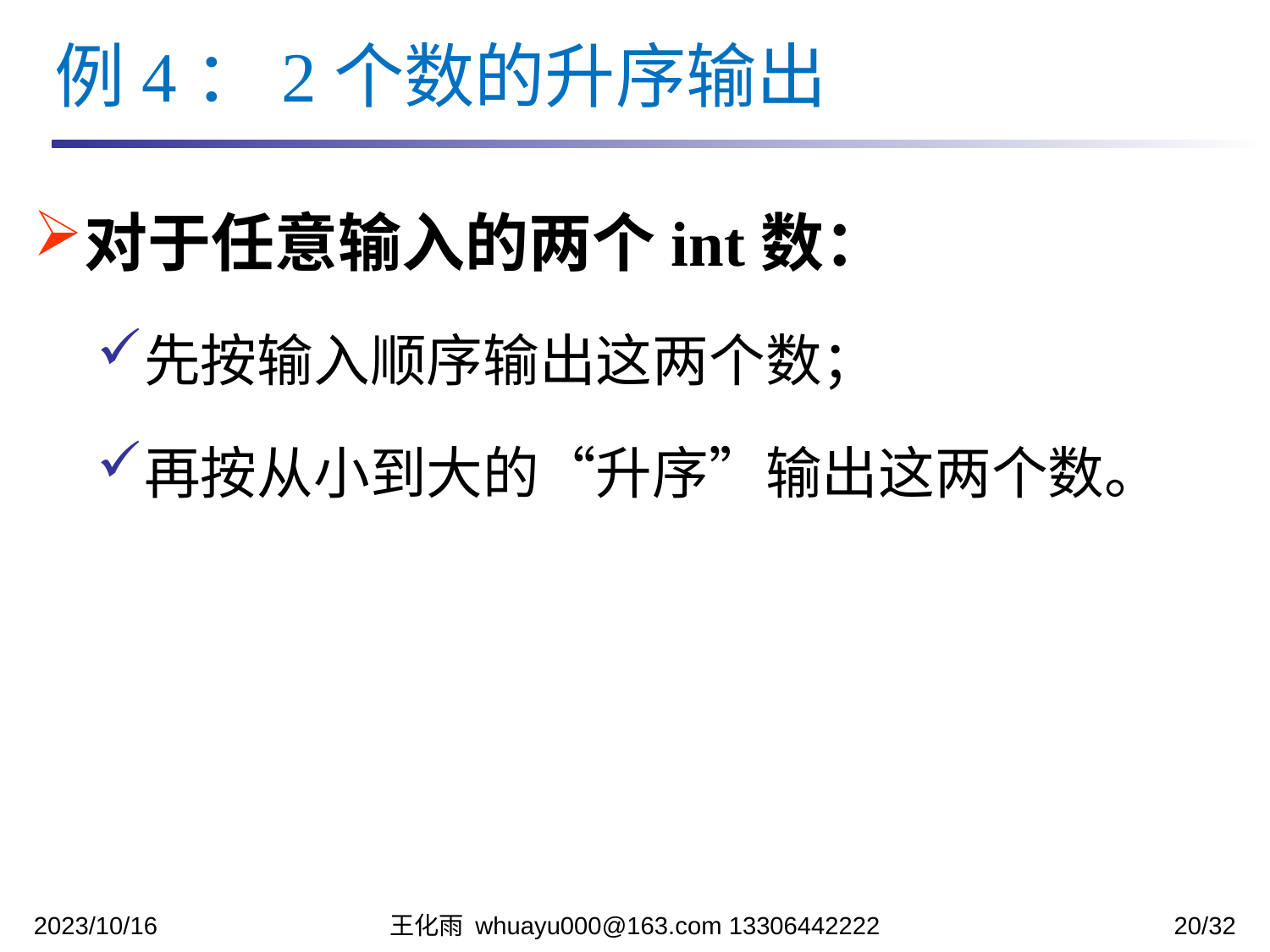

例4：2个数的升序输出
对于任意输入的两个int数：
先按输入顺序输出这两个数；
再按从小到大的“升序”输出这两个数。
2023/10/16
王化雨 whuayu000@163.com 13306442222
20/32